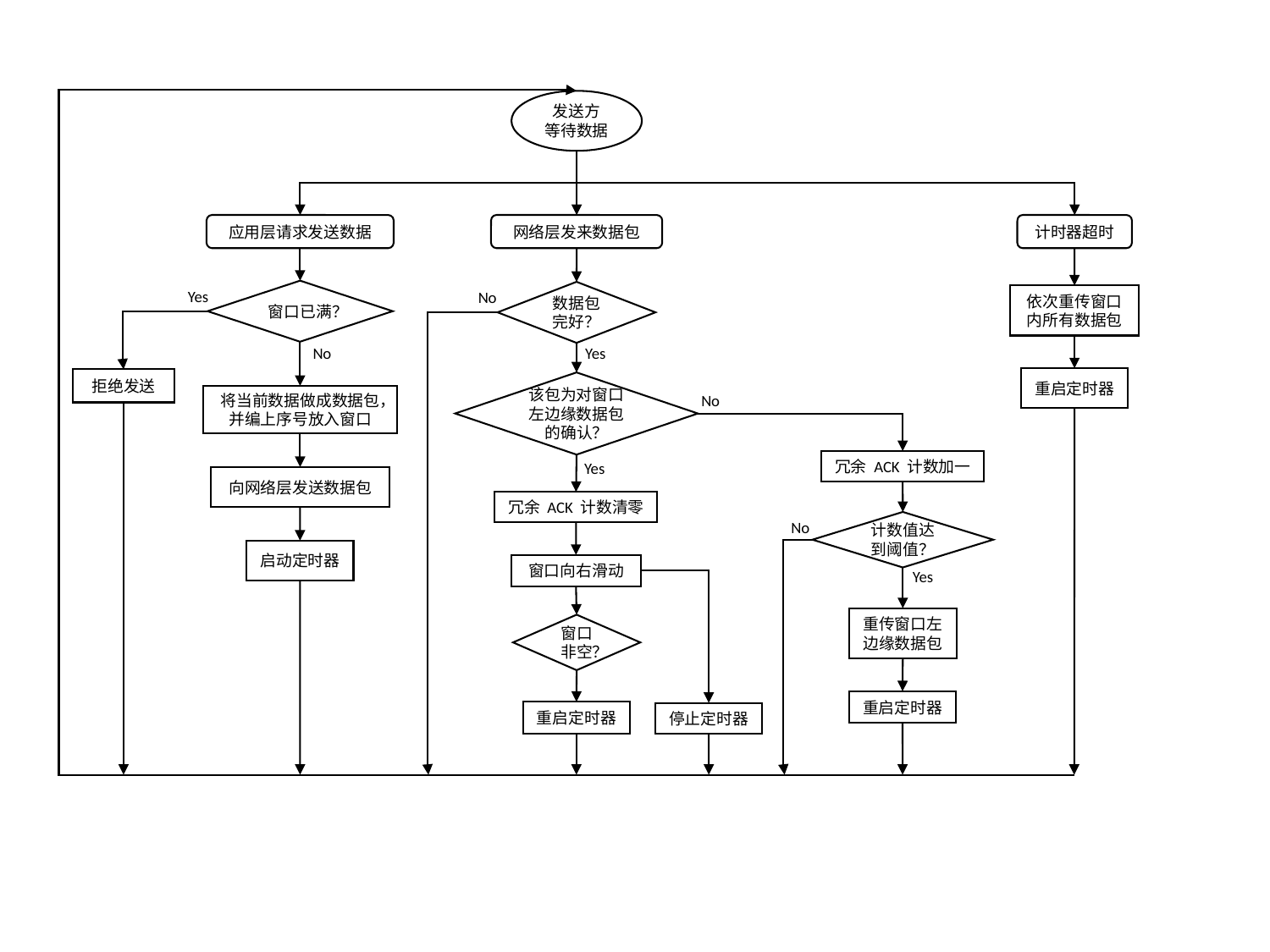

发送方
等待数据
应用层请求发送数据
网络层发来数据包
计时器超时
Yes
窗口已满？
No
数据包
完好？
依次重传窗口
内所有数据包
Yes
No
重启定时器
拒绝发送
该包为对窗口
左边缘数据包
的确认？
No
将当前数据做成数据包，
并编上序号放入窗口
冗余 ACK 计数加一
Yes
向网络层发送数据包
冗余 ACK 计数清零
No
计数值达
到阈值？
启动定时器
窗口向右滑动
Yes
重传窗口左
边缘数据包
窗口
非空？
重启定时器
重启定时器
停止定时器